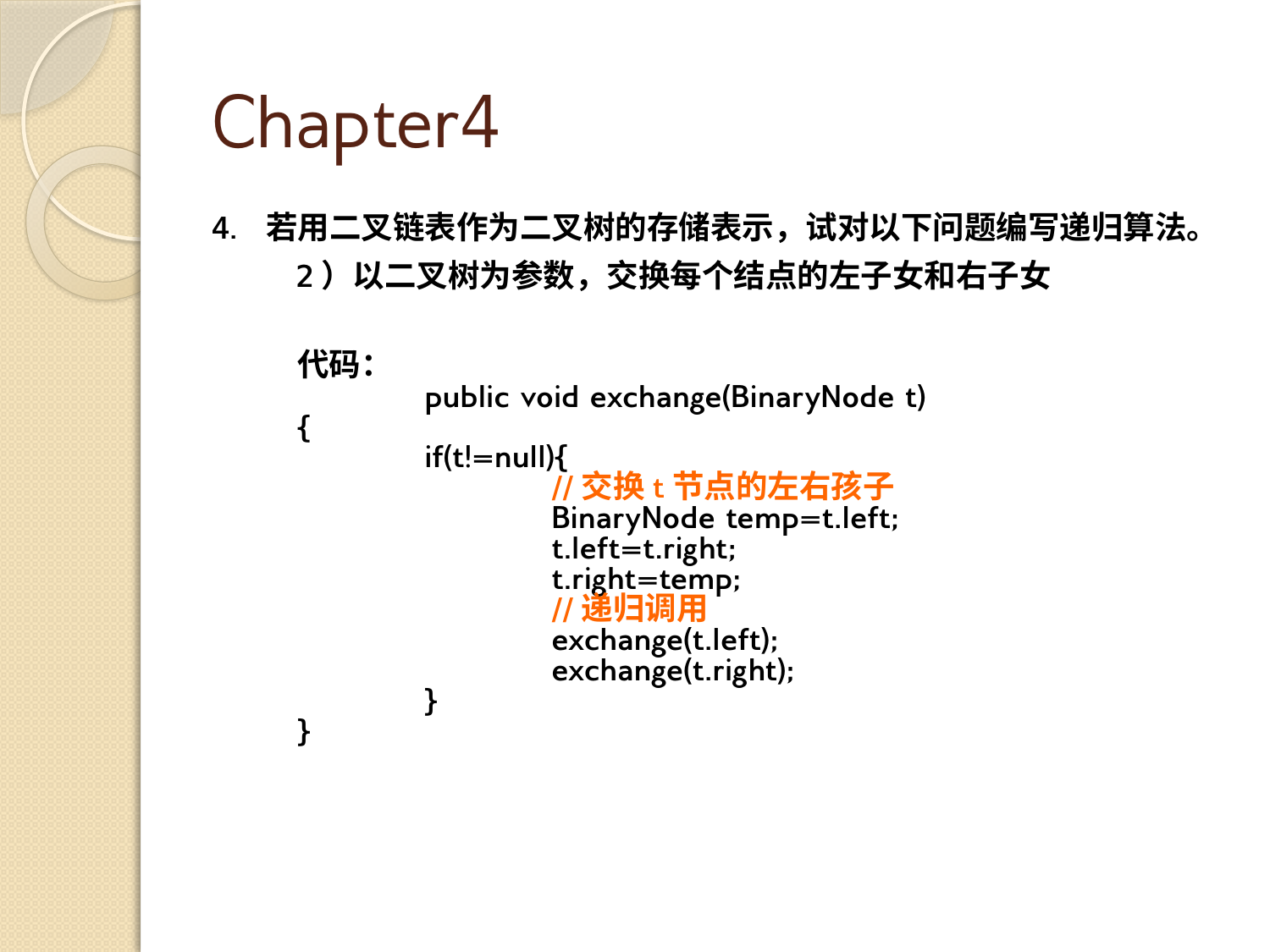

# Chapter4
4.  若用二叉链表作为二叉树的存储表示，试对以下问题编写递归算法。
	2）以二叉树为参数，交换每个结点的左子女和右子女
代码：
 	public void exchange(BinaryNode t)
{
	if(t!=null){
		//交换t节点的左右孩子
		BinaryNode temp=t.left;
		t.left=t.right;
		t.right=temp;
		//递归调用
		exchange(t.left);
		exchange(t.right);
	}
}